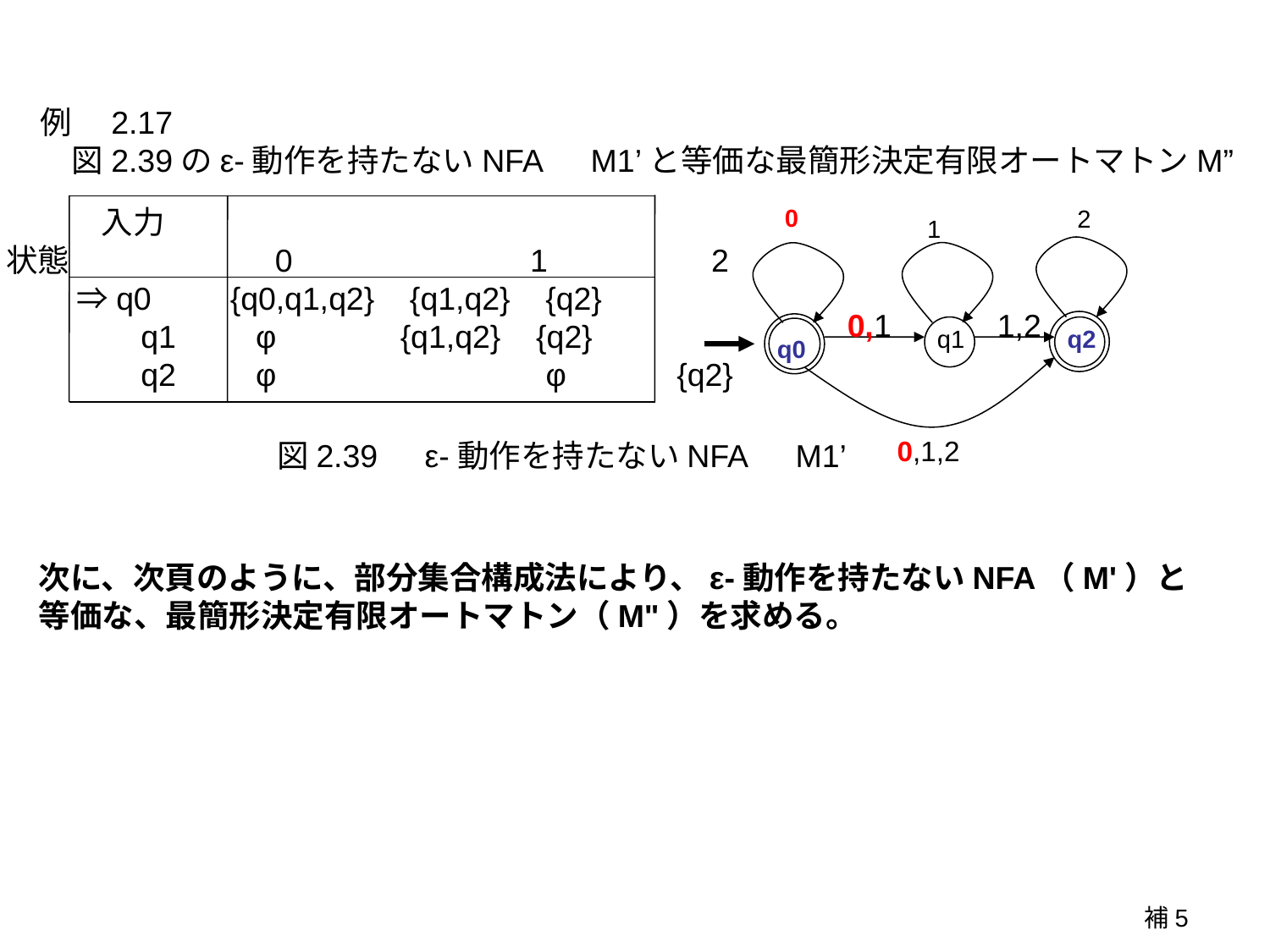

例　2.17
　図2.39のε-動作を持たないNFA　M1’と等価な最簡形決定有限オートマトンM”

0
　　　入力
状態 　　　　　　0　　　　　　　1　　　　   2
　　 ⇒q0　　{q0,q1,q2}    {q1,q2}    {q2}
　　　　q1         φ              {q1,q2}    {q2}
　　　　q2         φ　　　　　　　　φ　　　{q2}
2
1

0,1
1,2

q1

q2
q0

0,1,2
図2.39　ε-動作を持たないNFA　M1’
次に、次頁のように、部分集合構成法により、ε-動作を持たないNFA（M'）と
等価な、最簡形決定有限オートマトン（M"）を求める。
補5